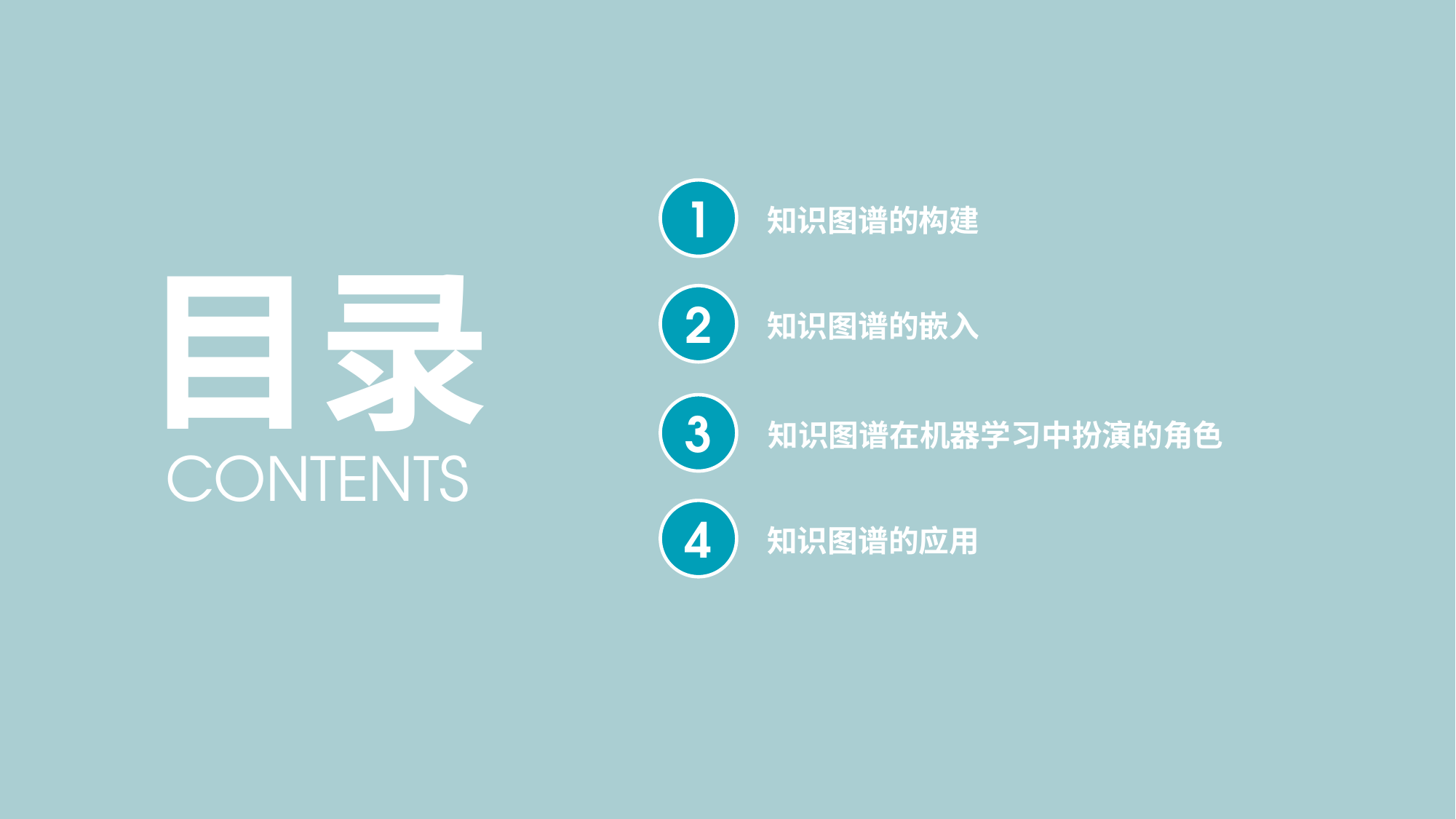

1
知识图谱的构建
目录
2
知识图谱的嵌入
3
知识图谱在机器学习中扮演的角色
CONTENTS
4
知识图谱的应用